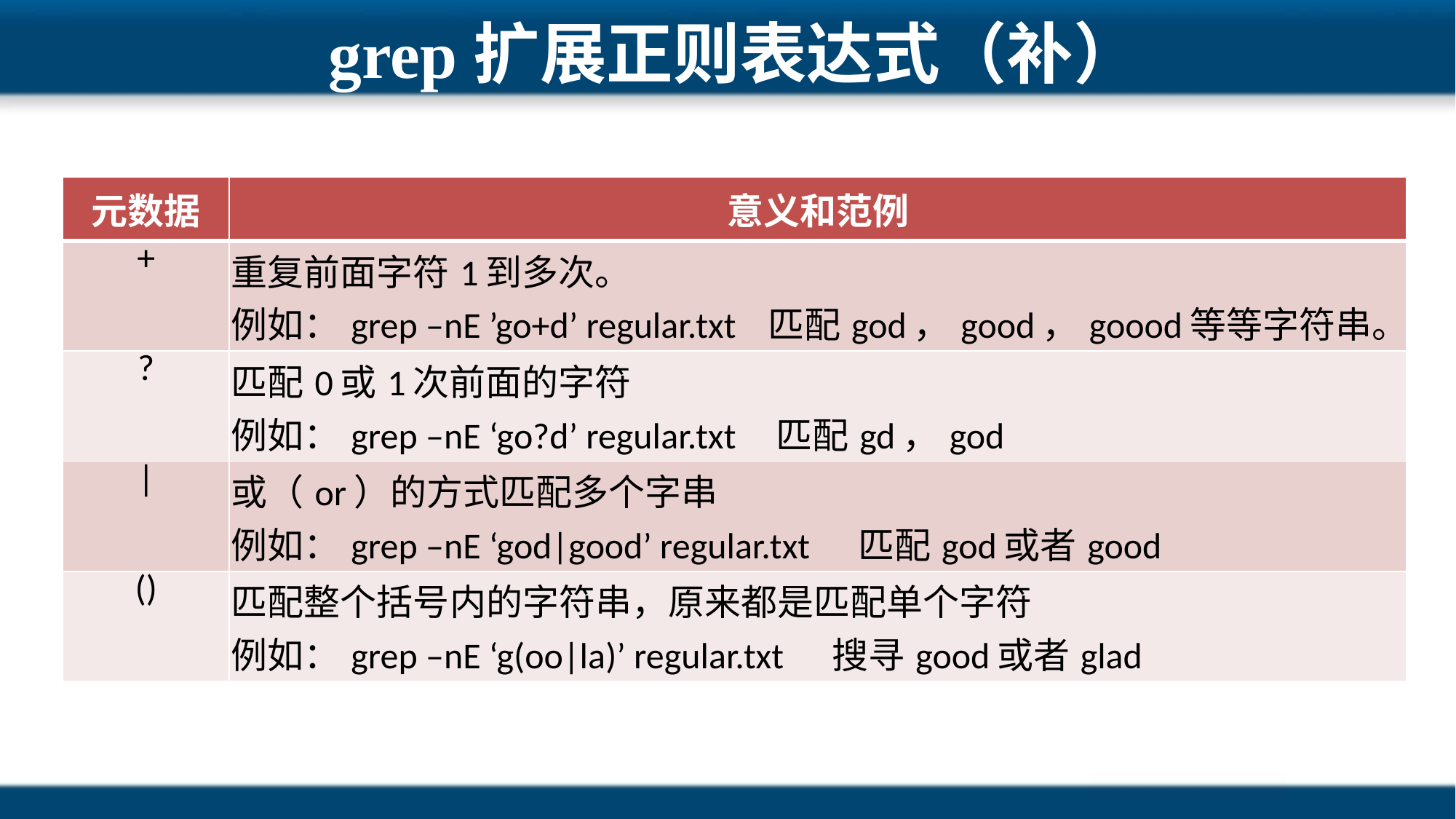

# grep扩展正则表达式（补）
| 元数据 | 意义和范例 |
| --- | --- |
| + | 重复前面字符1到多次。 例如：grep –nE ’go+d’ regular.txt 匹配god，good，goood等等字符串。 |
| ? | 匹配0或1次前面的字符 例如：grep –nE ‘go?d’ regular.txt 匹配gd，god |
| | | 或（or）的方式匹配多个字串   例如：grep –nE ‘god|good’ regular.txt 匹配god或者good |
| () | 匹配整个括号内的字符串，原来都是匹配单个字符 例如：grep –nE ‘g(oo|la)’ regular.txt 搜寻good或者glad |